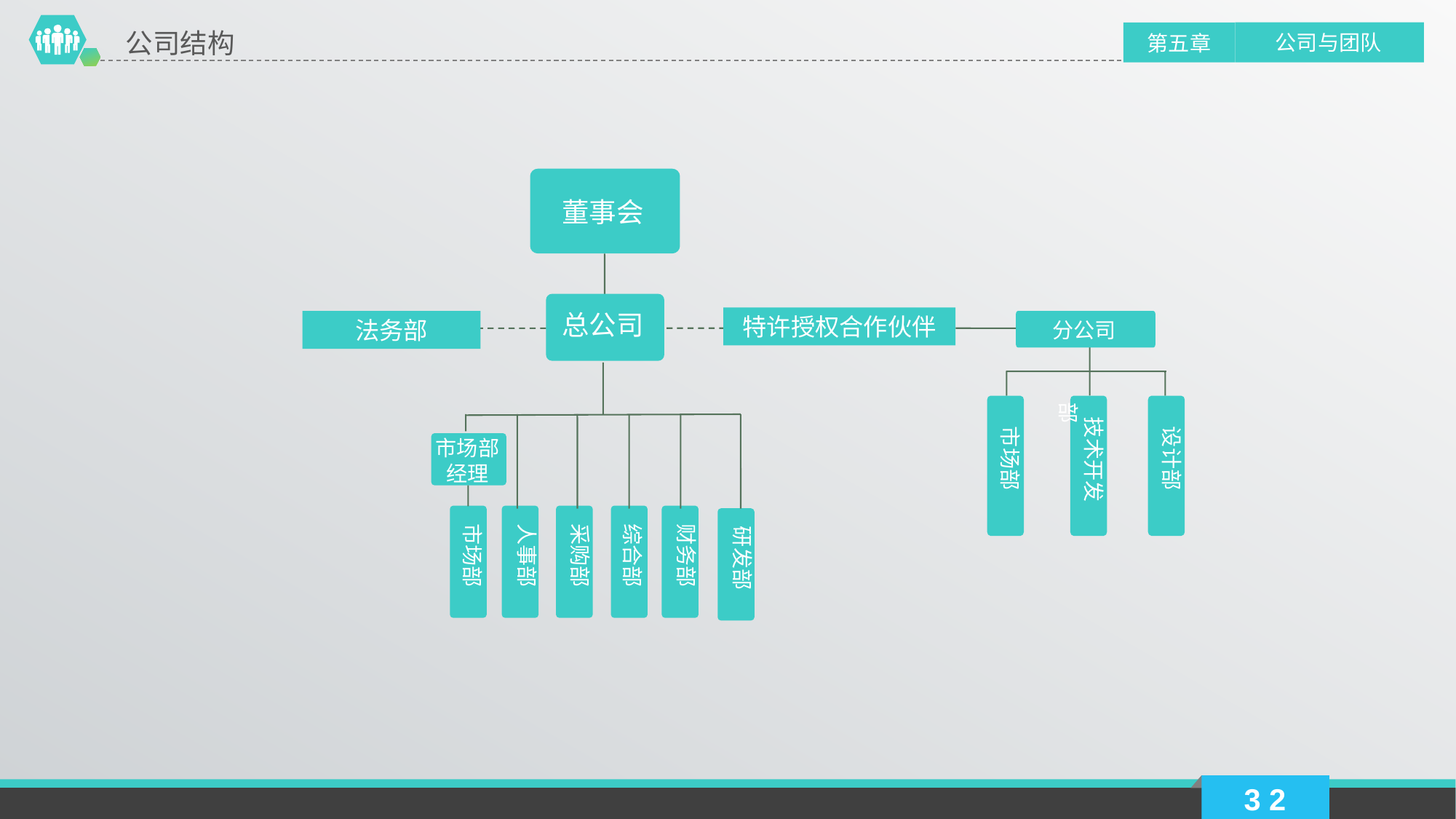

公司结构

公司与团队
第五章

董事会

总公司
特许授权合作伙伴
法务部

分公司

    市场部

  技术开发部

    设计部

市场部
经理

市场部

人事部

采购部

综合部

财务部

研发部

3 2

延时符